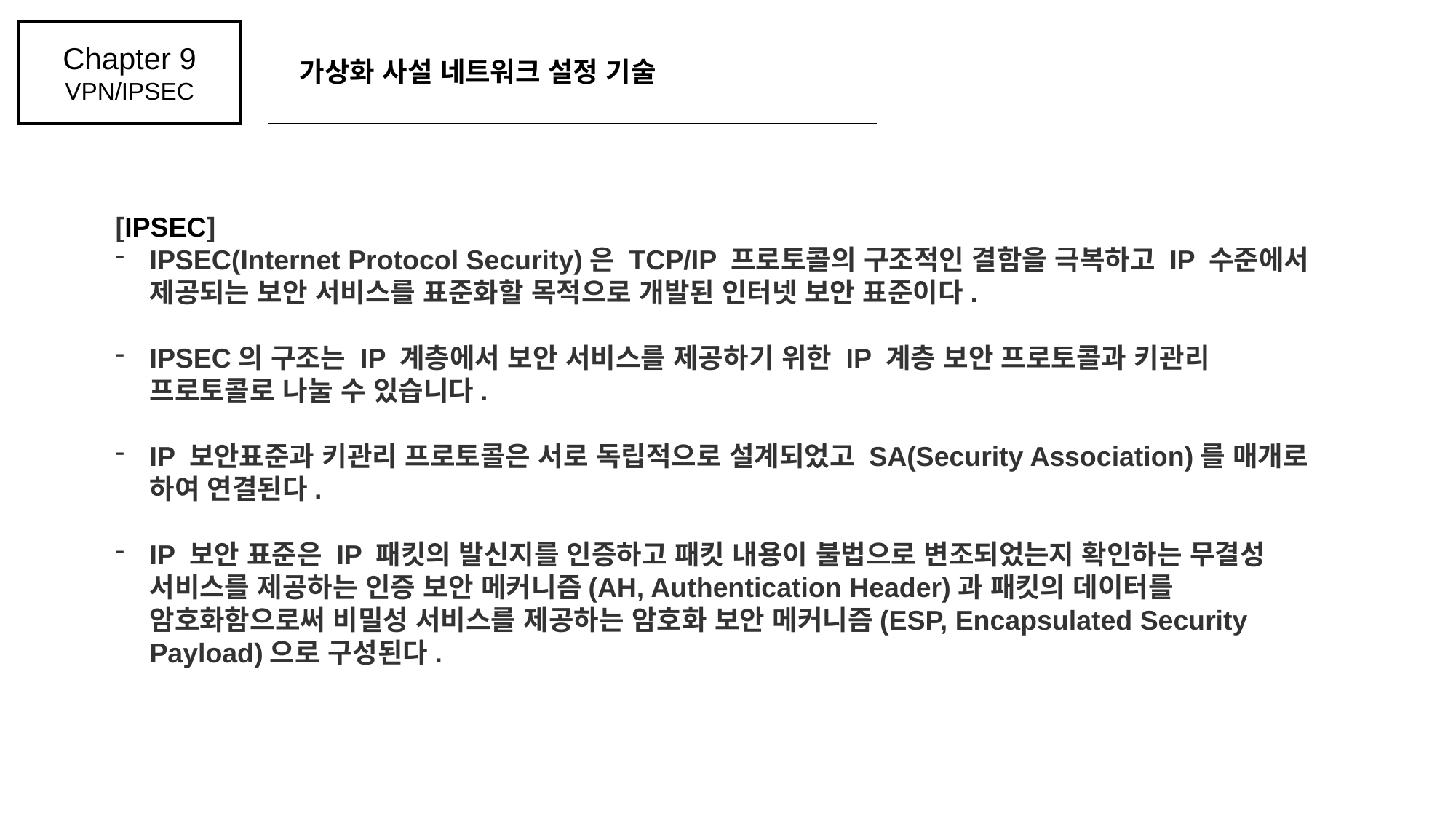

Chapter 9
VPN/IPSEC
가상화 사설 네트워크 설정 기술
[IPSEC]
IPSEC(Internet Protocol Security)은 TCP/IP 프로토콜의 구조적인 결함을 극복하고 IP 수준에서 제공되는 보안 서비스를 표준화할 목적으로 개발된 인터넷 보안 표준이다.

IPSEC의 구조는 IP 계층에서 보안 서비스를 제공하기 위한 IP 계층 보안 프로토콜과 키관리 프로토콜로 나눌 수 있습니다.

IP 보안표준과 키관리 프로토콜은 서로 독립적으로 설계되었고 SA(Security Association)를 매개로 하여 연결된다.

IP 보안 표준은 IP 패킷의 발신지를 인증하고 패킷 내용이 불법으로 변조되었는지 확인하는 무결성 서비스를 제공하는 인증 보안 메커니즘(AH, Authentication Header)과 패킷의 데이터를 암호화함으로써 비밀성 서비스를 제공하는 암호화 보안 메커니즘(ESP, Encapsulated Security Payload)으로 구성된다.